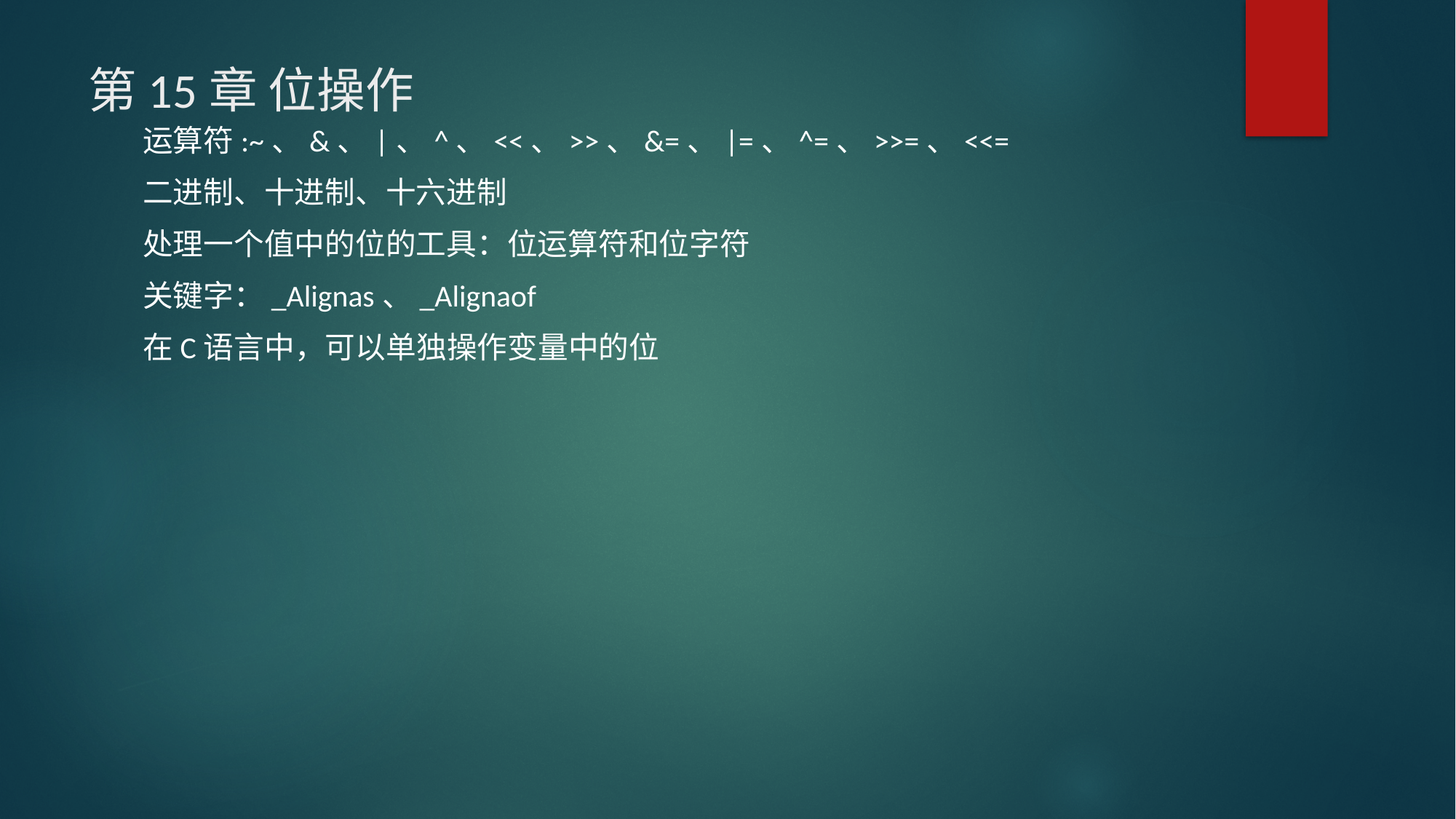

# 第15章 位操作
运算符:~、&、|、^、<<、>>、&=、|=、^=、>>=、<<=
二进制、十进制、十六进制
处理一个值中的位的工具：位运算符和位字符
关键字：_Alignas、_Alignaof
在C语言中，可以单独操作变量中的位